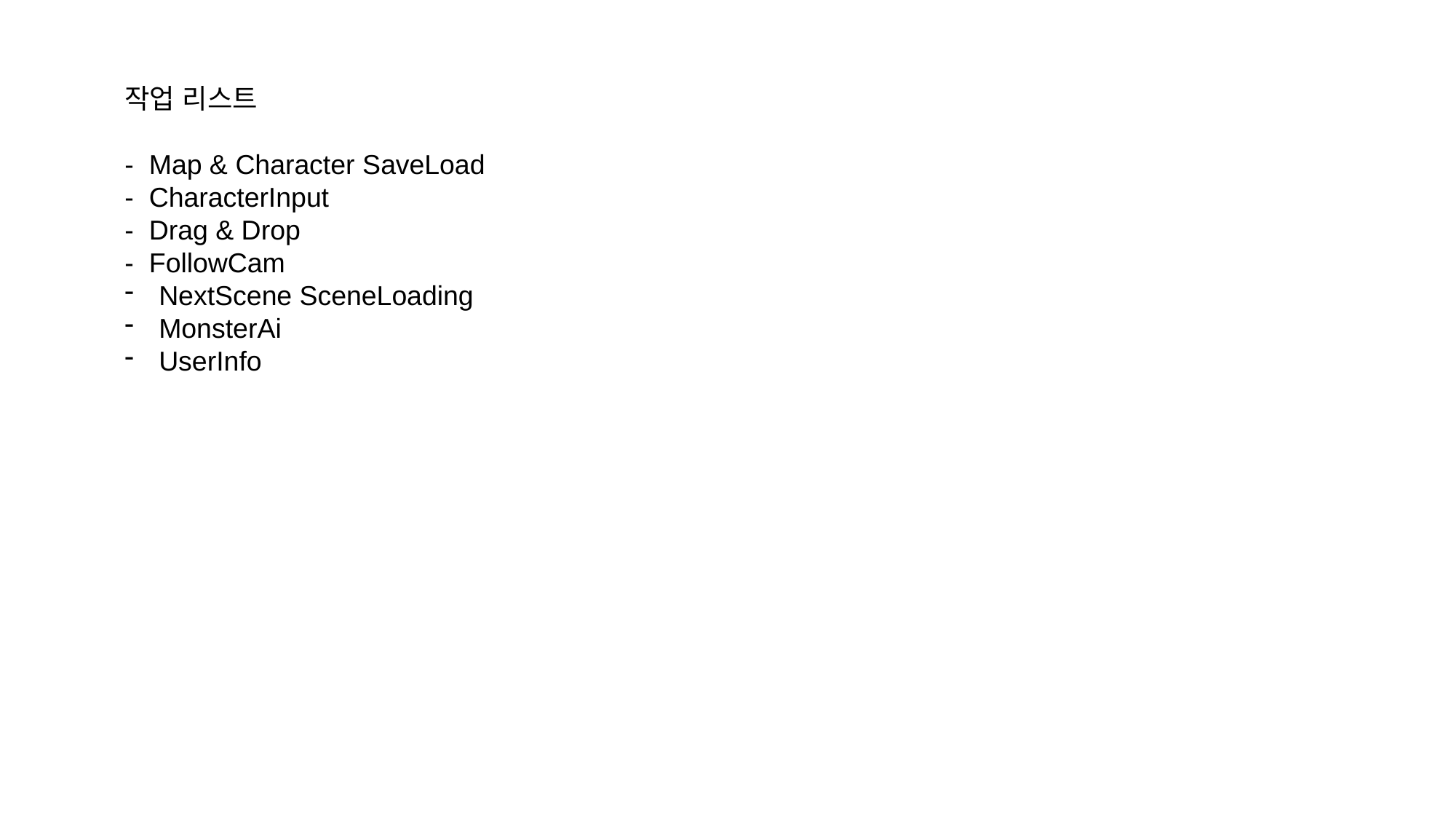

작업 리스트

-  Map & Character SaveLoad
-  CharacterInput
-  Drag & Drop
-  FollowCam
NextScene SceneLoading
MonsterAi
UserInfo